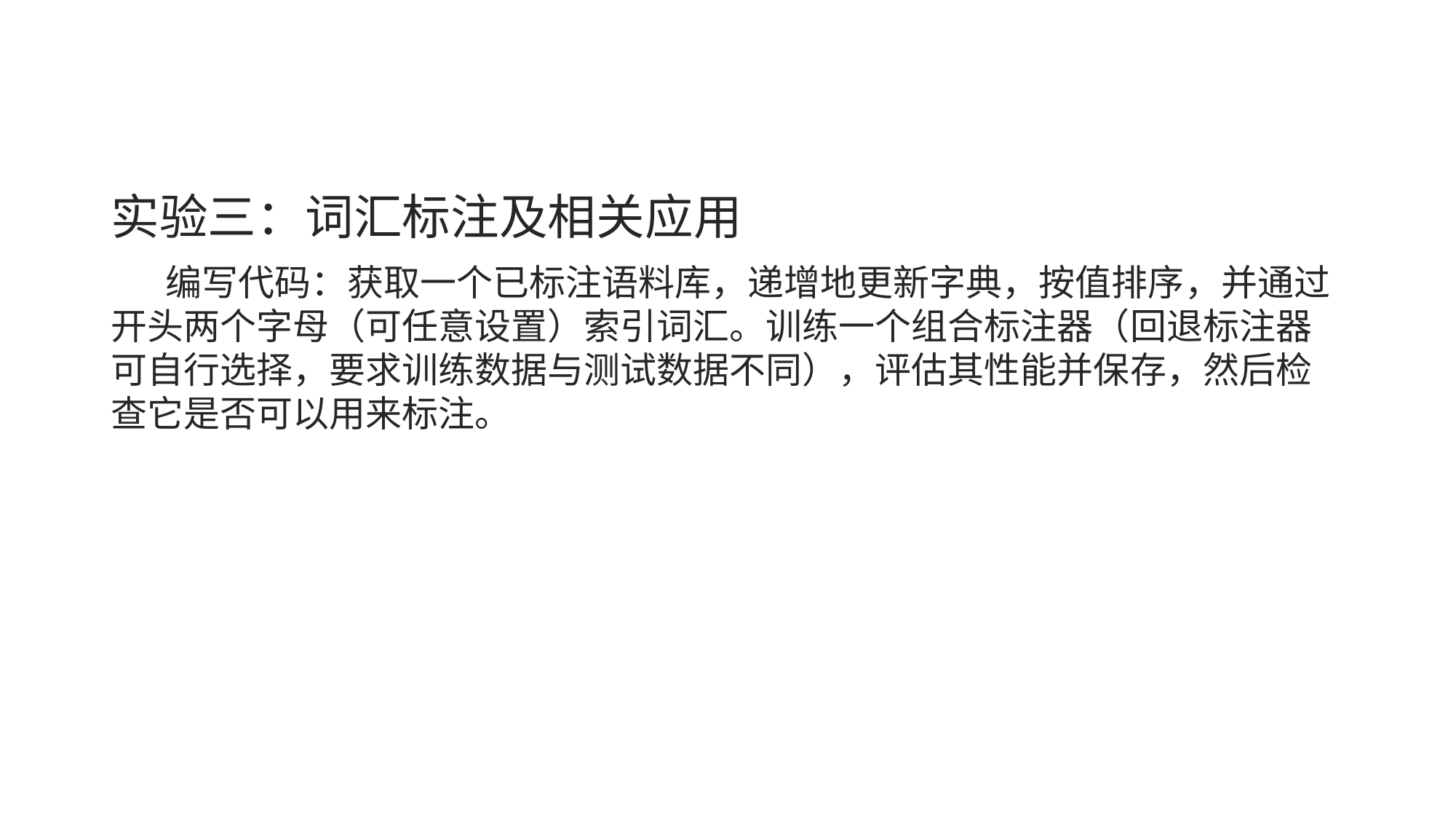

实验三：词汇标注及相关应用
编写代码：获取一个已标注语料库，递增地更新字典，按值排序，并通过开头两个字母（可任意设置）索引词汇。训练一个组合标注器（回退标注器可自行选择，要求训练数据与测试数据不同），评估其性能并保存，然后检查它是否可以用来标注。